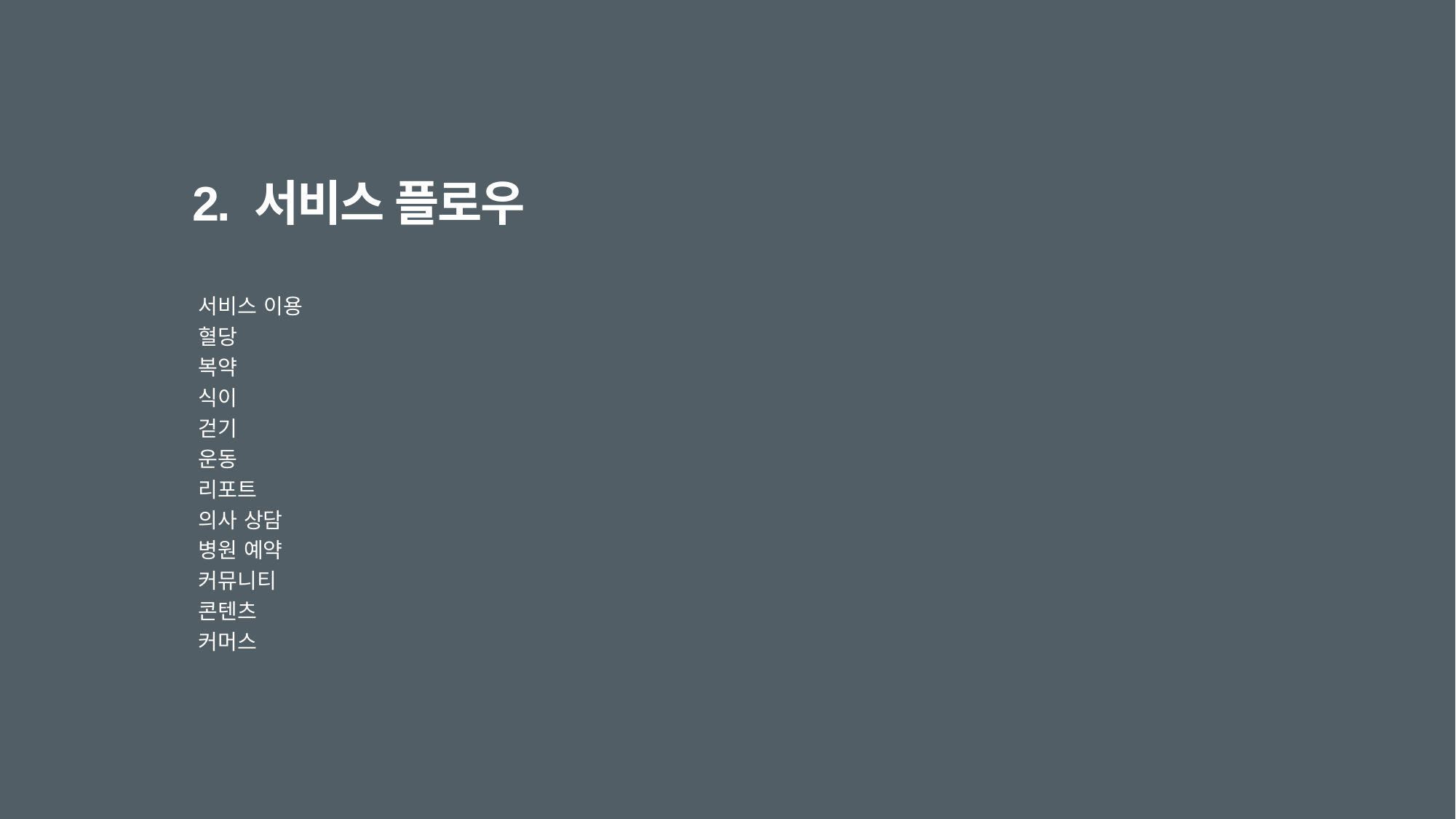

2. 서비스 플로우
서비스 이용
혈당
복약
식이
걷기
운동
리포트
의사 상담
병원 예약
커뮤니티
콘텐츠
커머스